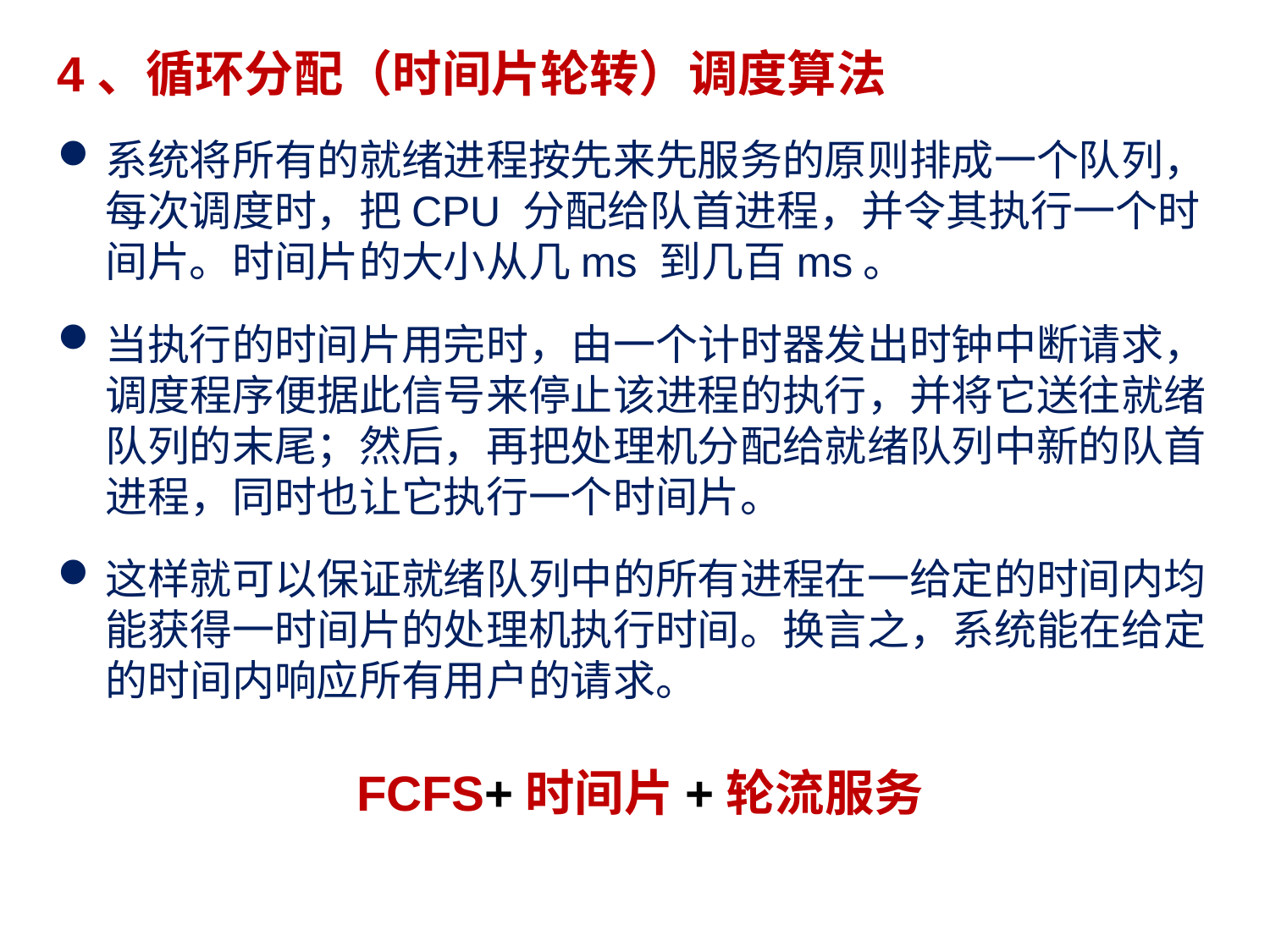

4、循环分配（时间片轮转）调度算法
系统将所有的就绪进程按先来先服务的原则排成一个队列，每次调度时，把CPU 分配给队首进程，并令其执行一个时间片。时间片的大小从几ms 到几百ms。
当执行的时间片用完时，由一个计时器发出时钟中断请求，调度程序便据此信号来停止该进程的执行，并将它送往就绪队列的末尾；然后，再把处理机分配给就绪队列中新的队首进程，同时也让它执行一个时间片。
这样就可以保证就绪队列中的所有进程在一给定的时间内均能获得一时间片的处理机执行时间。换言之，系统能在给定的时间内响应所有用户的请求。

FCFS+时间片+轮流服务